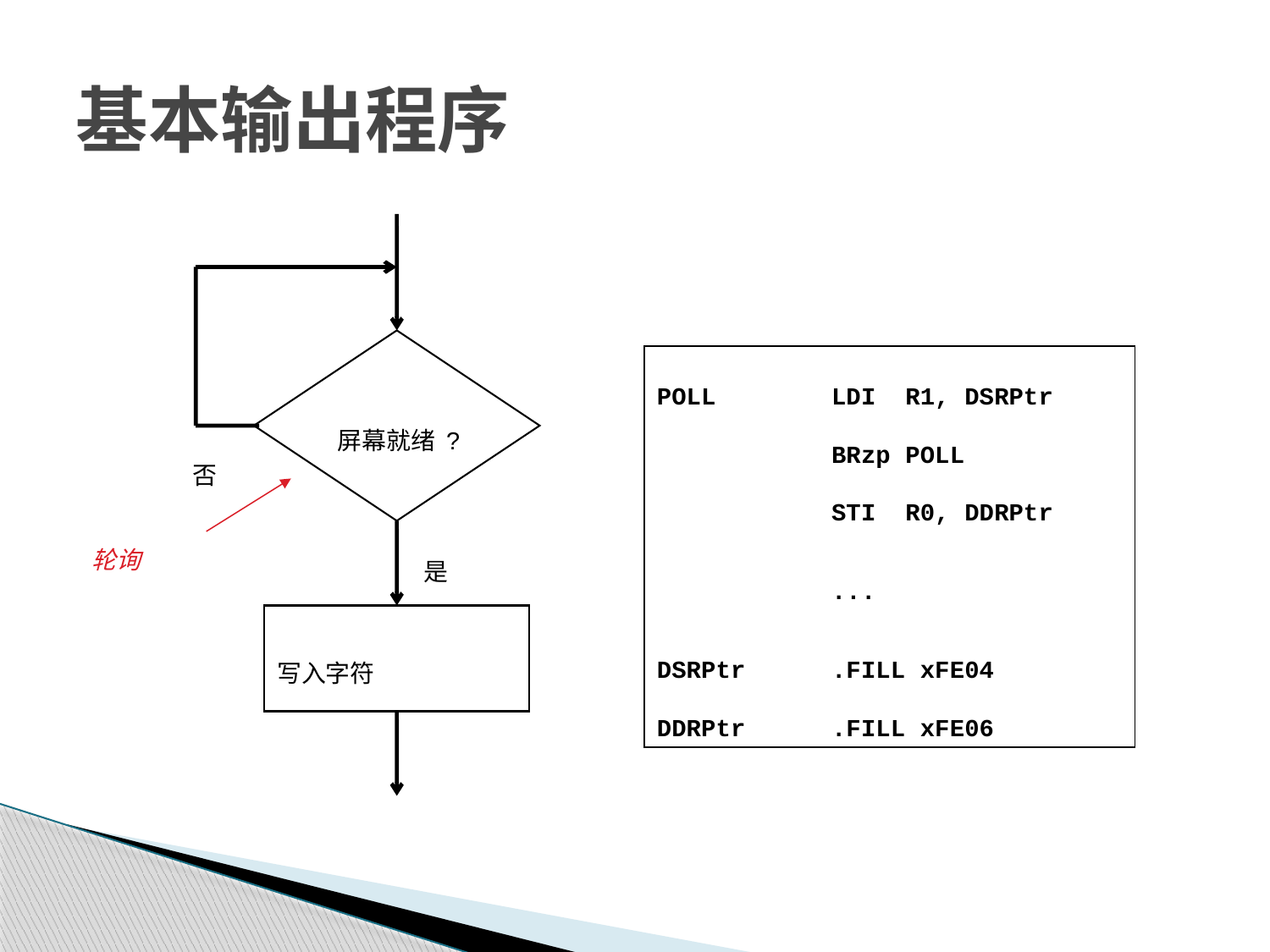

# 基本输出程序

屏幕就绪?
否

轮询

是
写入字符

POLL	LDI  R1, DSRPtr
	BRzp POLL
	STI  R0, DDRPtr
	...
DSRPtr	.FILL xFE04
DDRPtr	.FILL xFE06